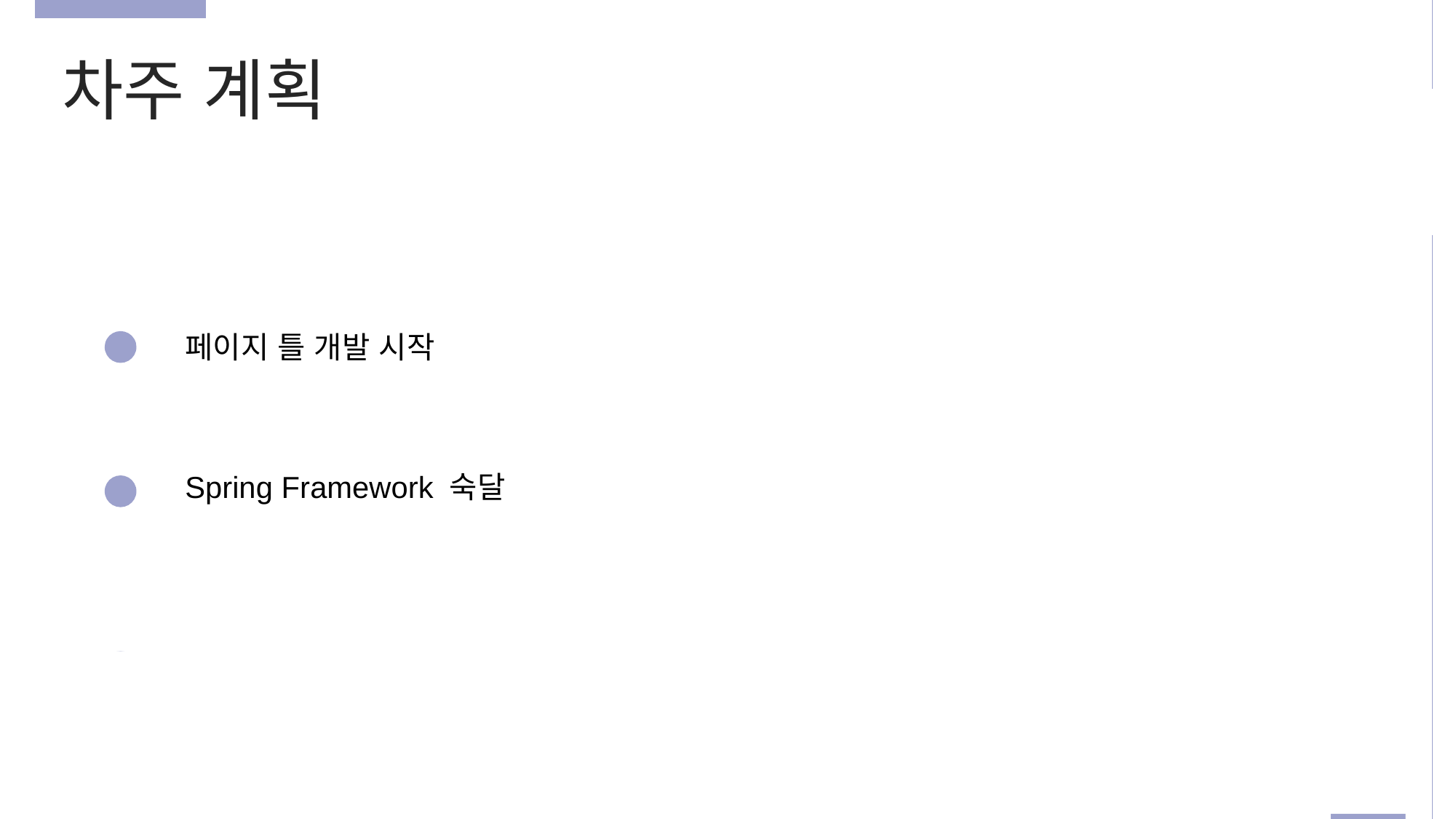

차주 계획
페이지 틀 개발 시작

Spring Framework 숙달